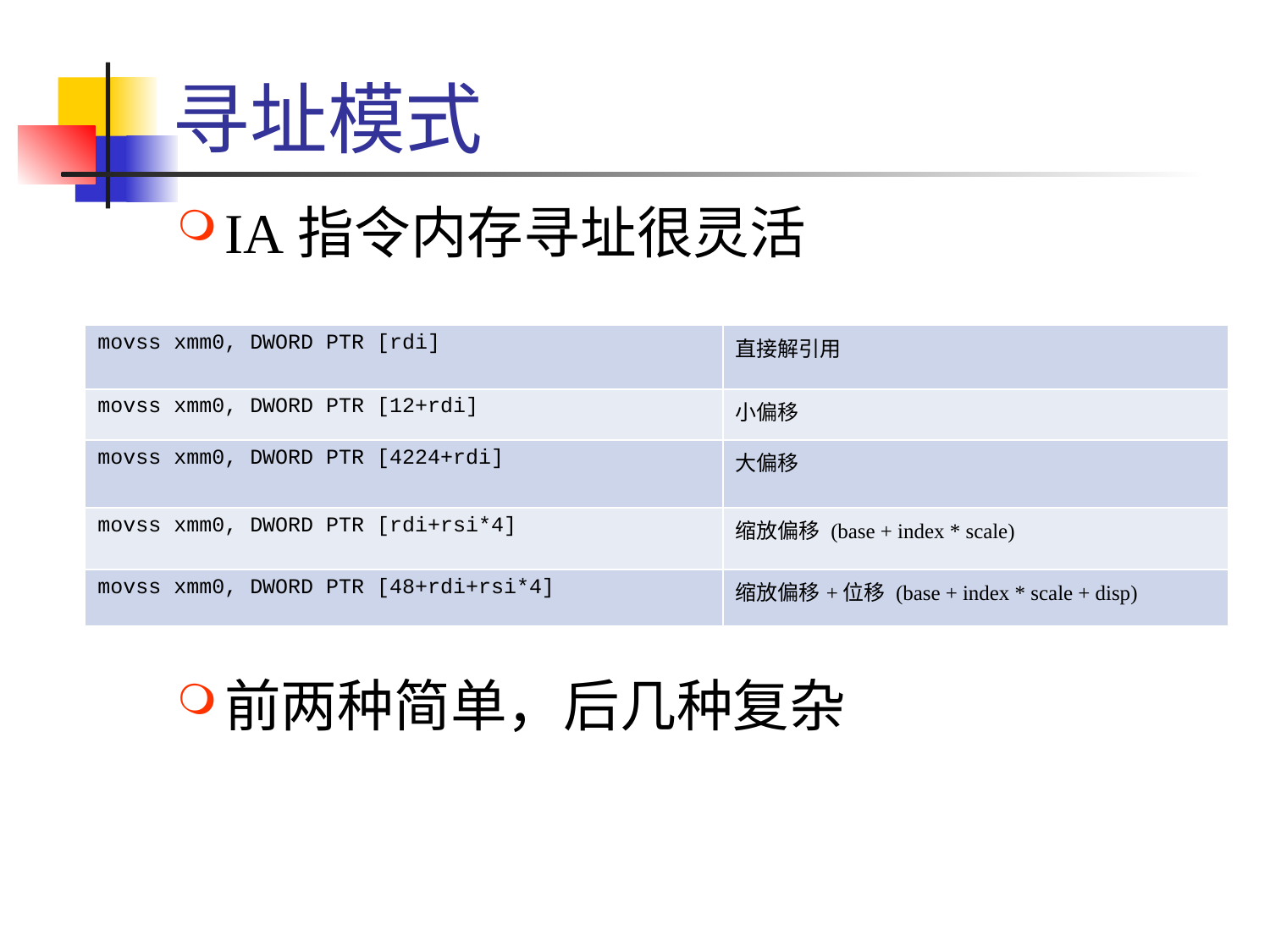

# 寻址模式
IA指令内存寻址很灵活

前两种简单，后几种复杂
| movss xmm0, DWORD PTR [rdi] | 直接解引用 |
| --- | --- |
| movss xmm0, DWORD PTR [12+rdi] | 小偏移 |
| movss xmm0, DWORD PTR [4224+rdi] | 大偏移 |
| movss xmm0, DWORD PTR [rdi+rsi\*4] | 缩放偏移 (base + index \* scale) |
| movss xmm0, DWORD PTR [48+rdi+rsi\*4] | 缩放偏移+位移 (base + index \* scale + disp) |